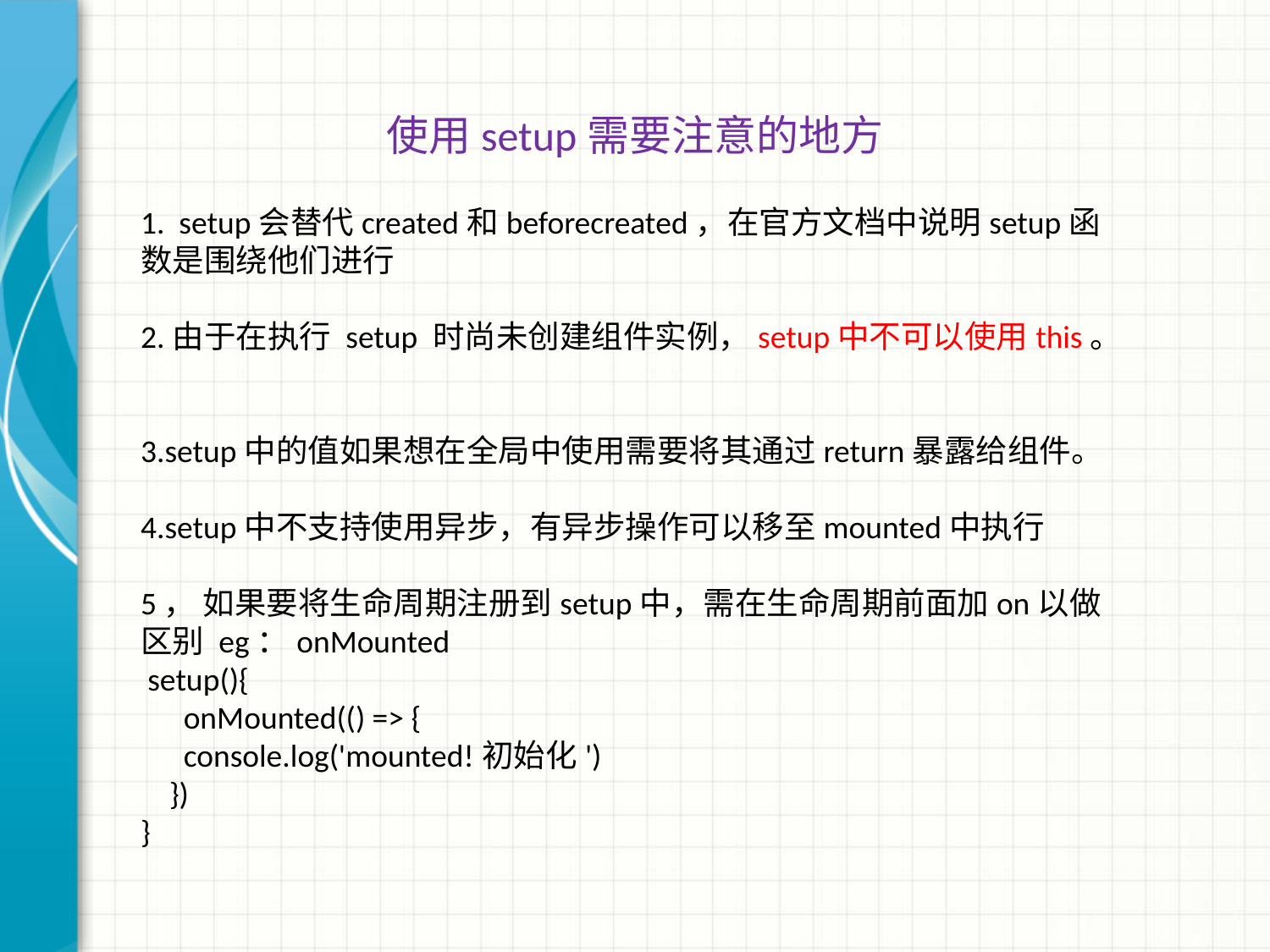

使用setup需要注意的地方
1.  setup会替代created和beforecreated，在官方文档中说明setup函数是围绕他们进行

2.由于在执行 setup 时尚未创建组件实例，setup中不可以使用this。

3.setup中的值如果想在全局中使用需要将其通过return暴露给组件。

4.setup中不支持使用异步，有异步操作可以移至mounted中执行

5， 如果要将生命周期注册到setup中，需在生命周期前面加on以做区别 eg：onMounted
 setup(){
      onMounted(() => {
      console.log('mounted!初始化')
    })
}